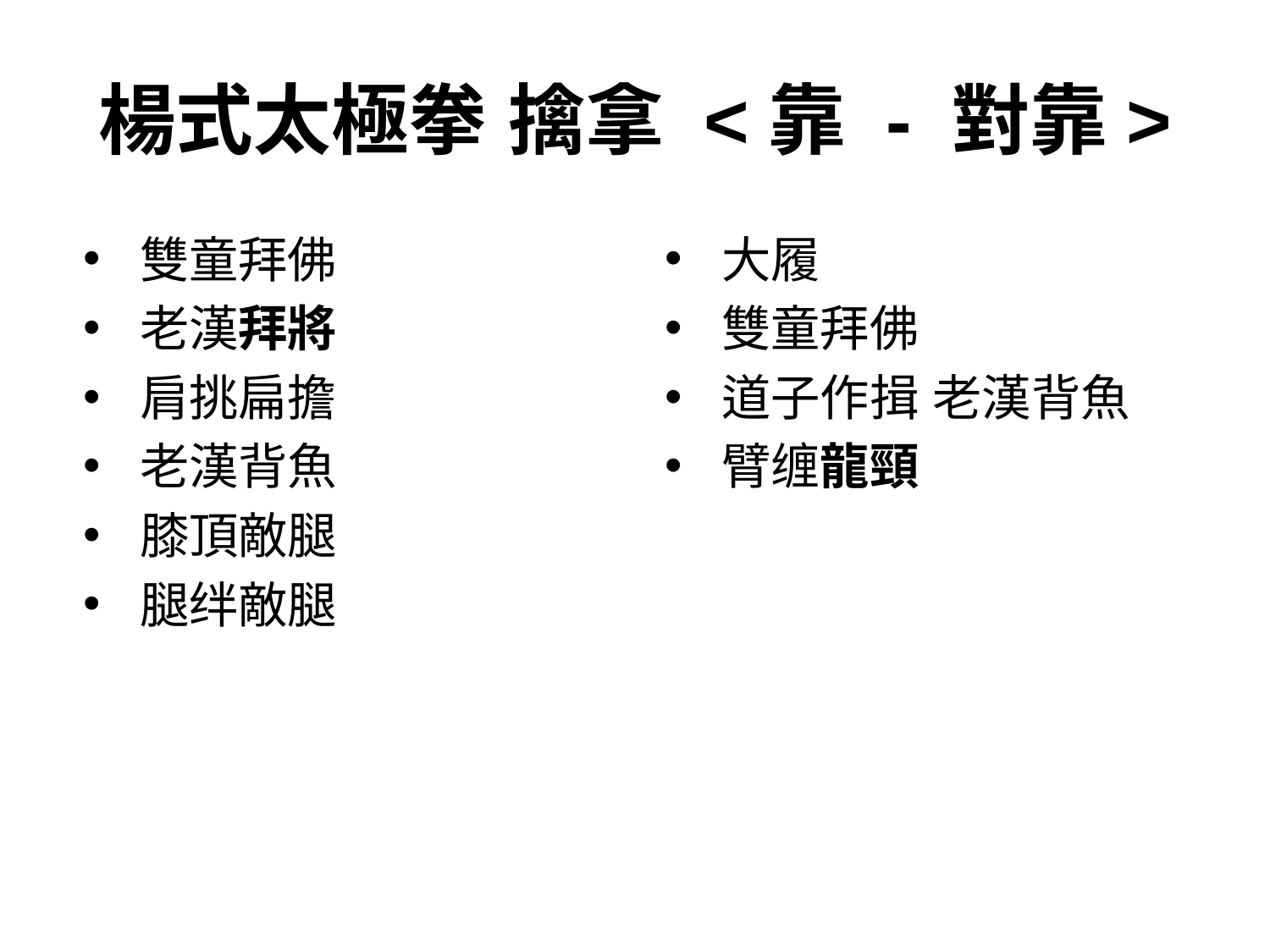

# 楊式太極拳 擒拿 <靠 - 對靠>
雙童拜佛
老漢拜將
肩挑扁擔
老漢背魚
膝頂敵腿
腿绊敵腿

大履
雙童拜佛
道子作揖 老漢背魚
臂缠龍頸